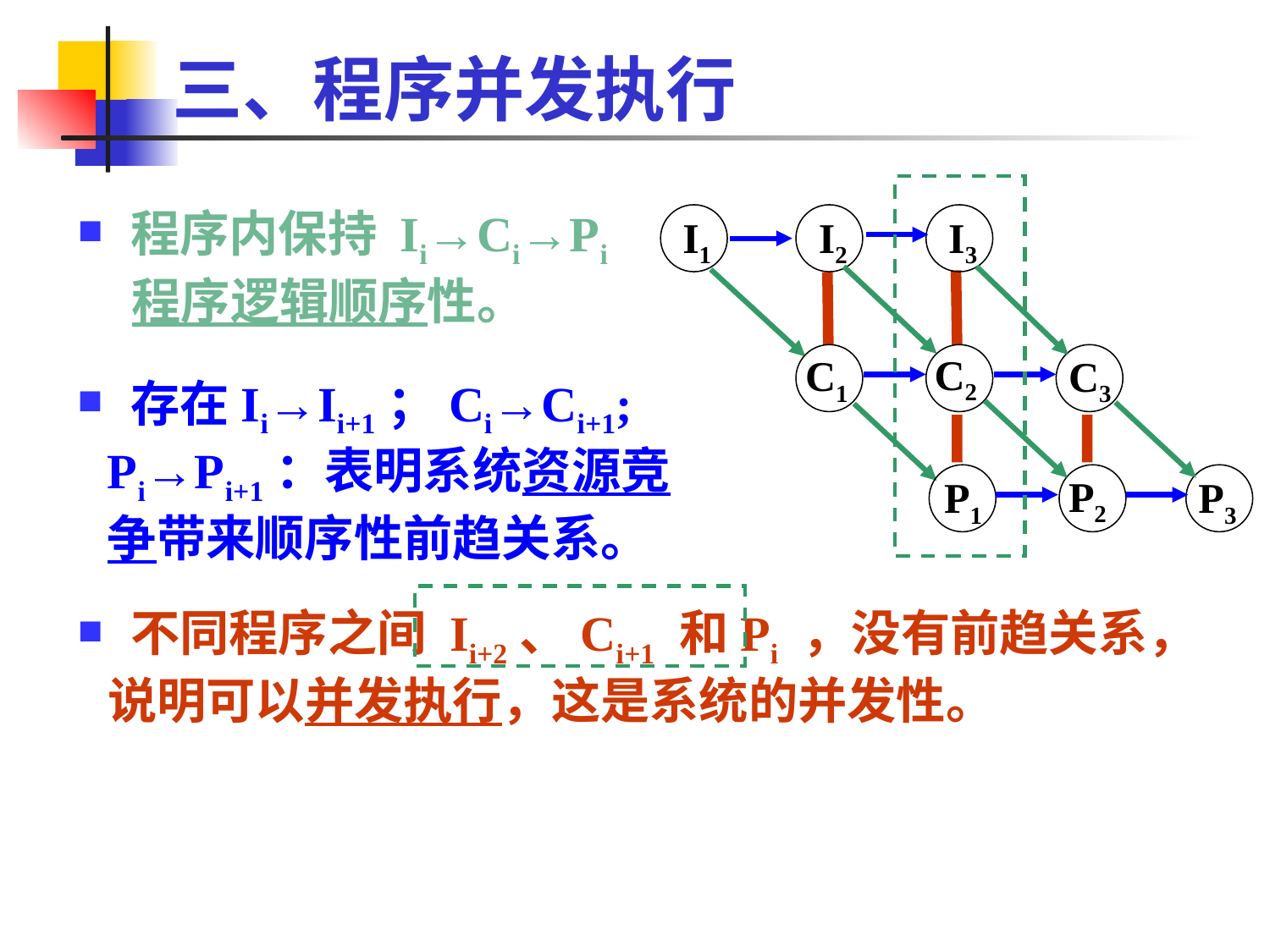

三、程序并发执行

 程序内保持 Ii→Ci→Pi  程序逻辑顺序性。

I1

I2

I3

C2

C1

C3

P2

P1
P3

 存在Ii→Ii+1；Ci→Ci+1; Pi→Pi+1：表明系统资源竞争带来顺序性前趋关系。

 不同程序之间 Ii+2、Ci+1 和Pi ，没有前趋关系，说明可以并发执行，这是系统的并发性。